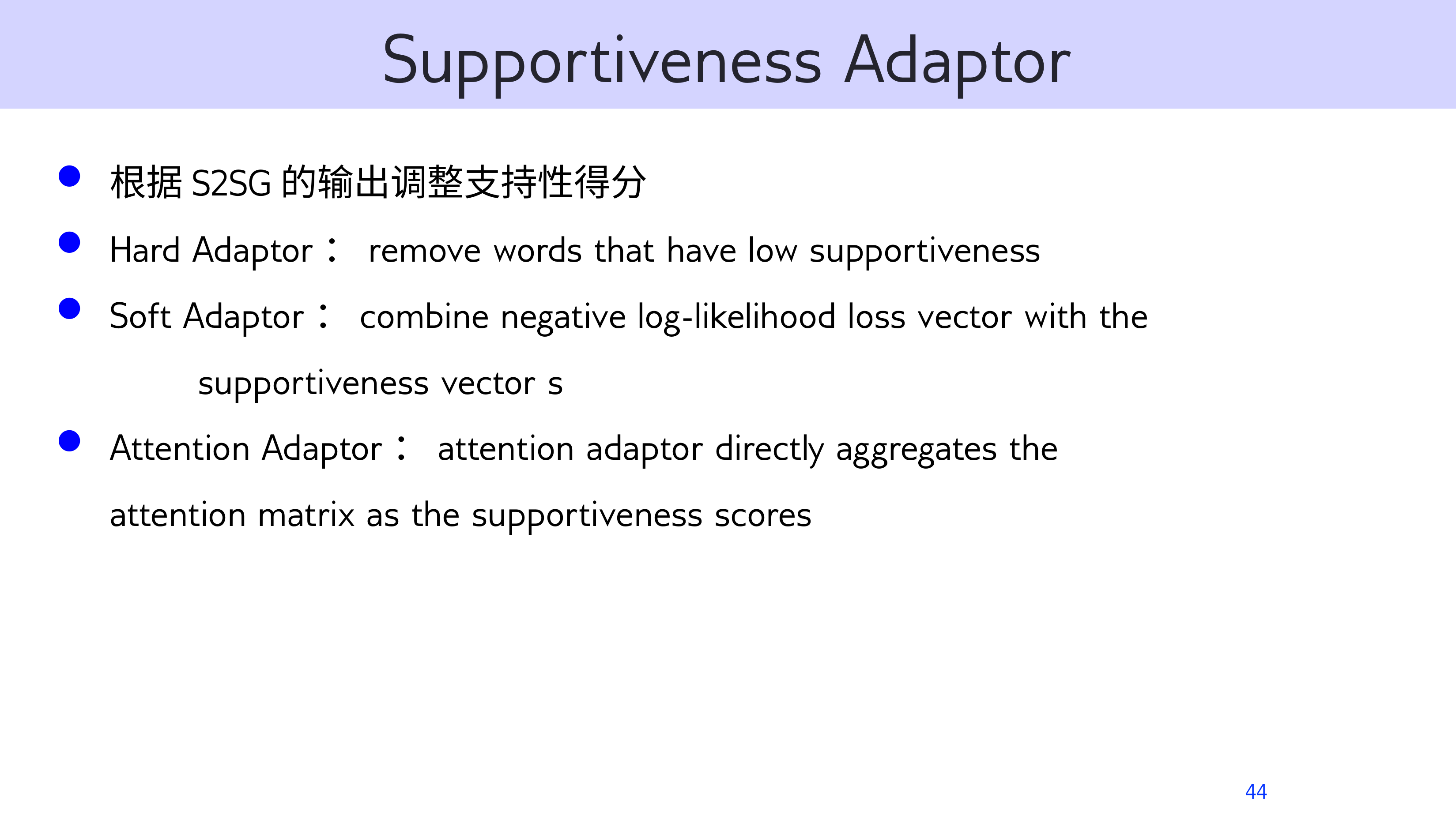

# Supportiveness Adaptor
根据S2SG的输出调整支持性得分
Hard Adaptor：remove words that have low supportiveness
Soft Adaptor：combine negative log-likelihood loss vector with the             supportiveness vector s
Attention Adaptor：attention adaptor directly aggregates the attention matrix as the supportiveness scores
44